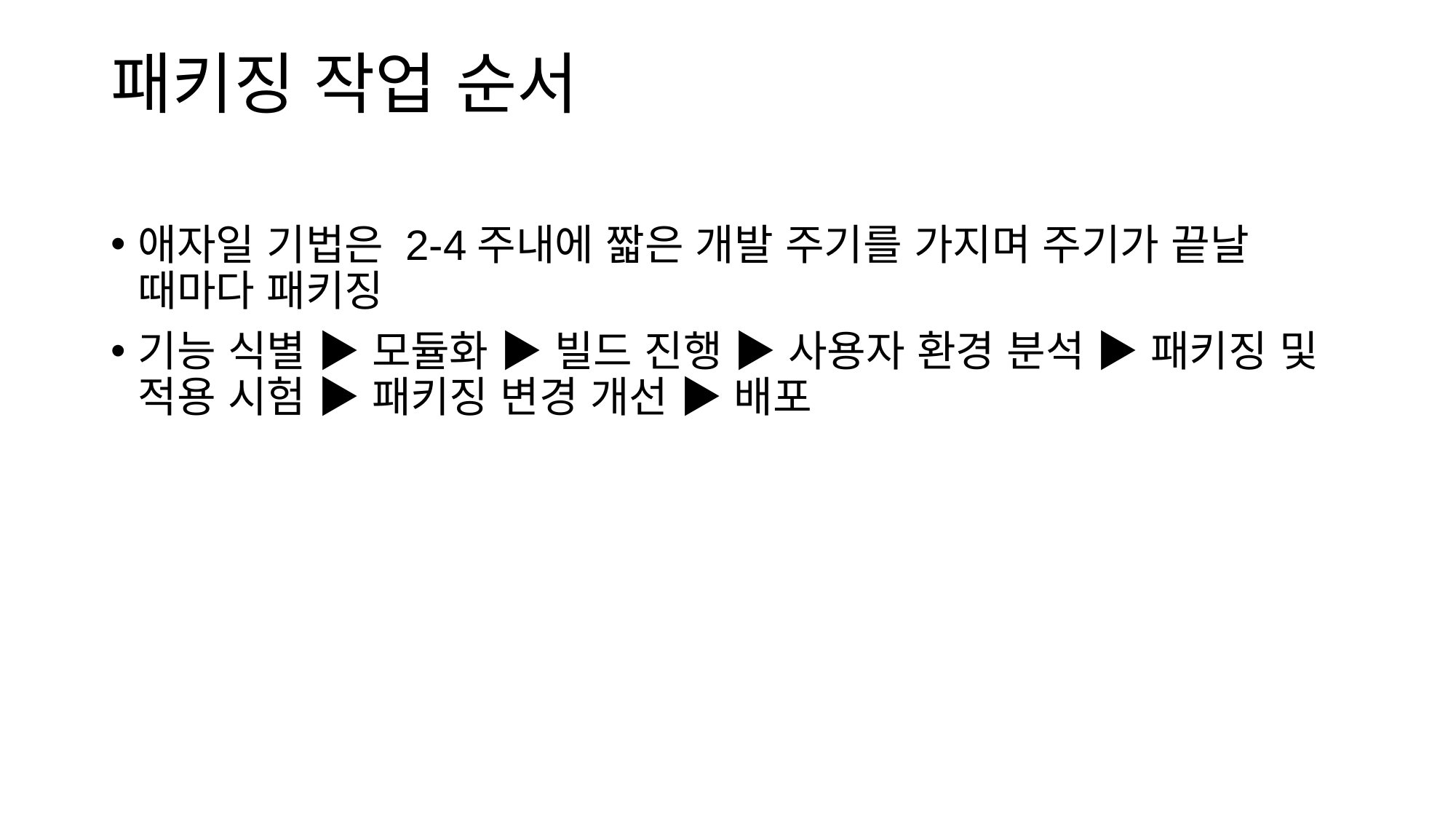

# 패키징 작업 순서

애자일 기법은 2-4주내에 짧은 개발 주기를 가지며 주기가 끝날 때마다 패키징
기능 식별 ▶ 모듈화 ▶ 빌드 진행 ▶ 사용자 환경 분석 ▶ 패키징 및 적용 시험 ▶ 패키징 변경 개선 ▶ 배포